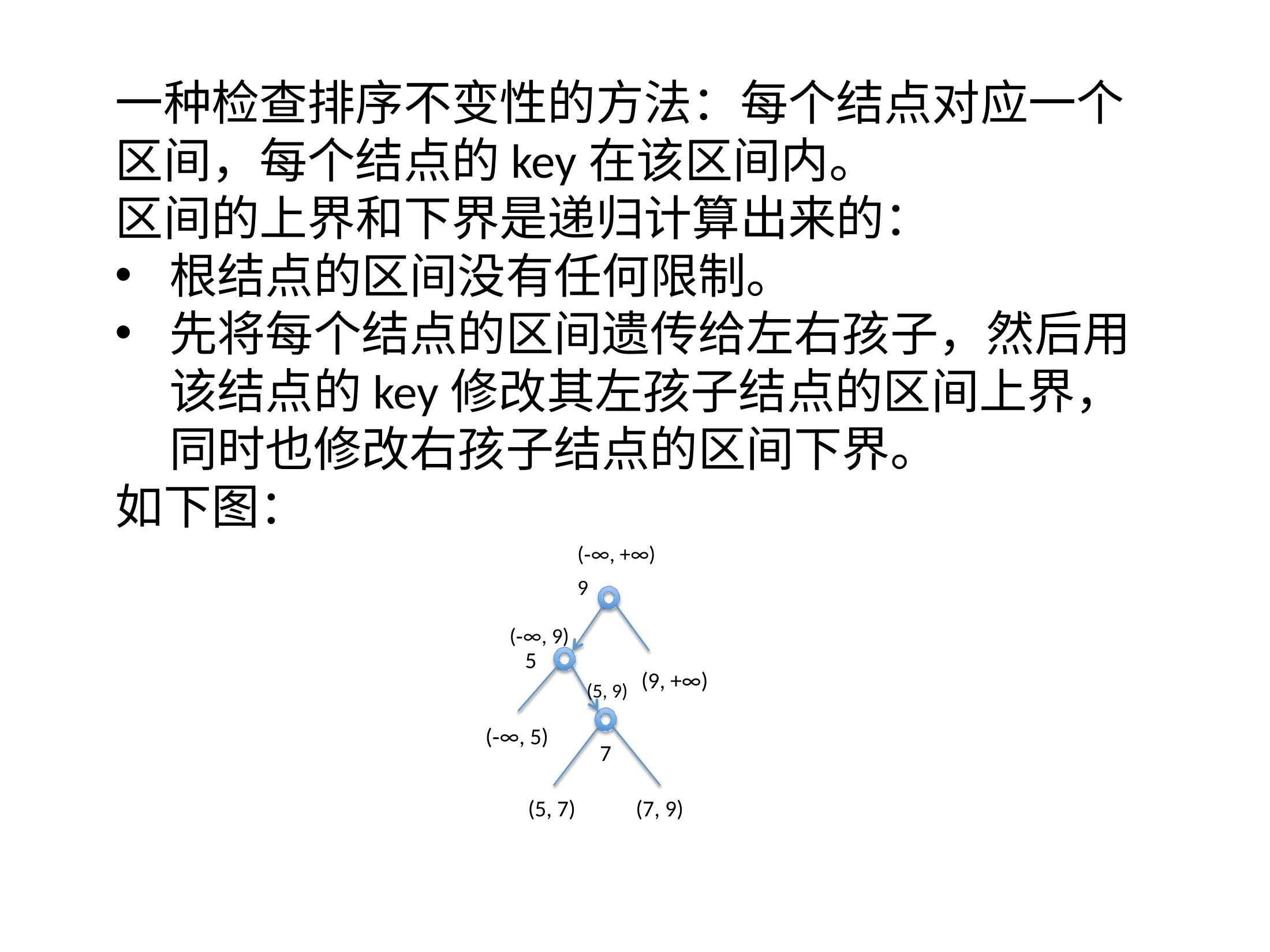

一种检查排序不变性的方法：每个结点对应一个区间，每个结点的key在该区间内。
区间的上界和下界是递归计算出来的：
根结点的区间没有任何限制。
先将每个结点的区间遗传给左右孩子，然后用该结点的key修改其左孩子结点的区间上界，同时也修改右孩子结点的区间下界。
如下图：
(‐∞, +∞)
9

(‐∞, 9)

5

(5, 9)   (9, +∞)

(‐∞, 5)

7
(5, 7)
(7, 9)